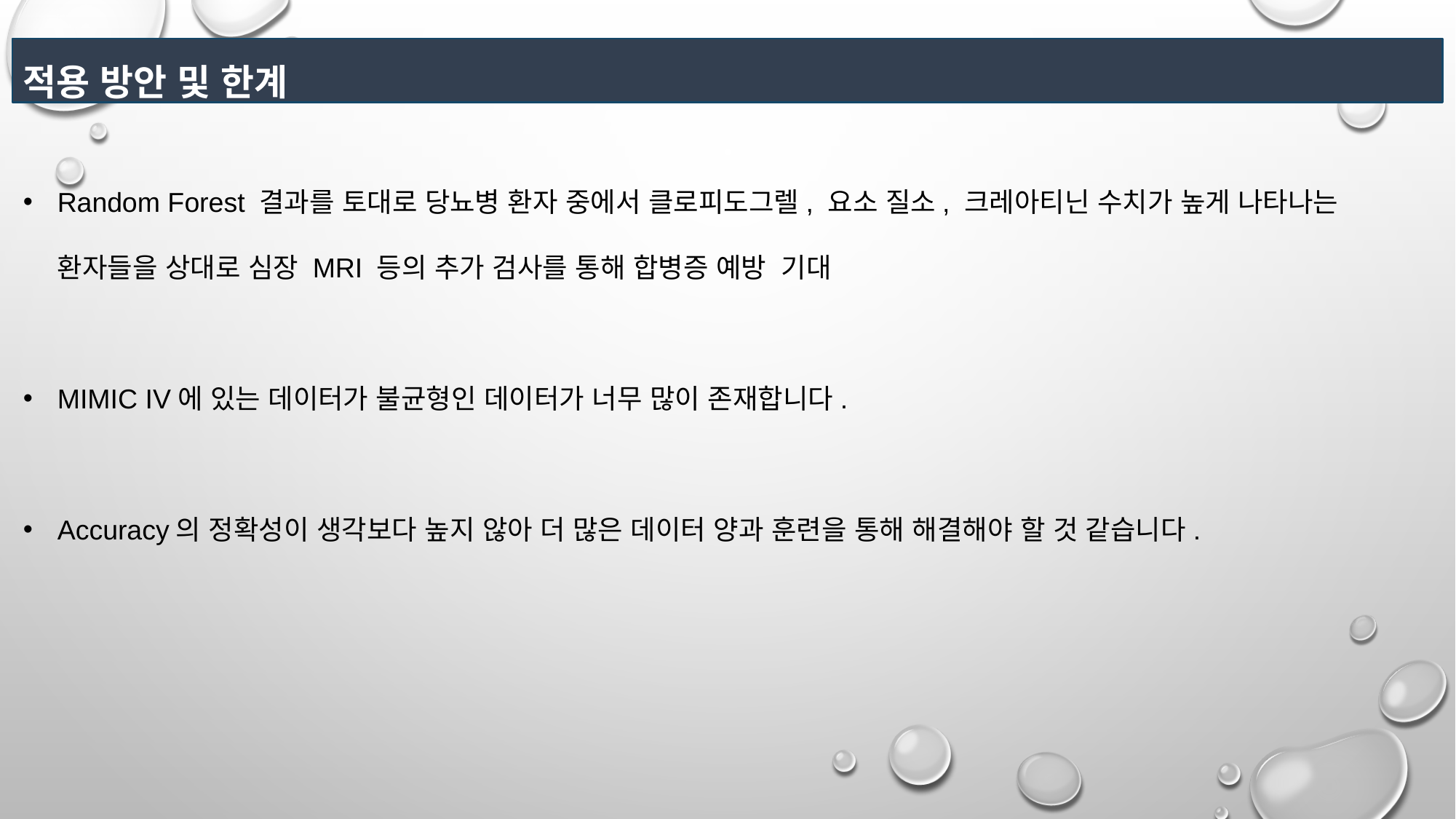

적용 방안 및 한계

Random Forest 결과를 토대로 당뇨병 환자 중에서 클로피도그렐, 요소 질소, 크레아티닌 수치가 높게 나타나는 환자들을 상대로 심장 MRI 등의 추가 검사를 통해 합병증 예방  기대

MIMIC IV에 있는 데이터가 불균형인 데이터가 너무 많이 존재합니다.

Accuracy의 정확성이 생각보다 높지 않아 더 많은 데이터 양과 훈련을 통해 해결해야 할 것 같습니다.